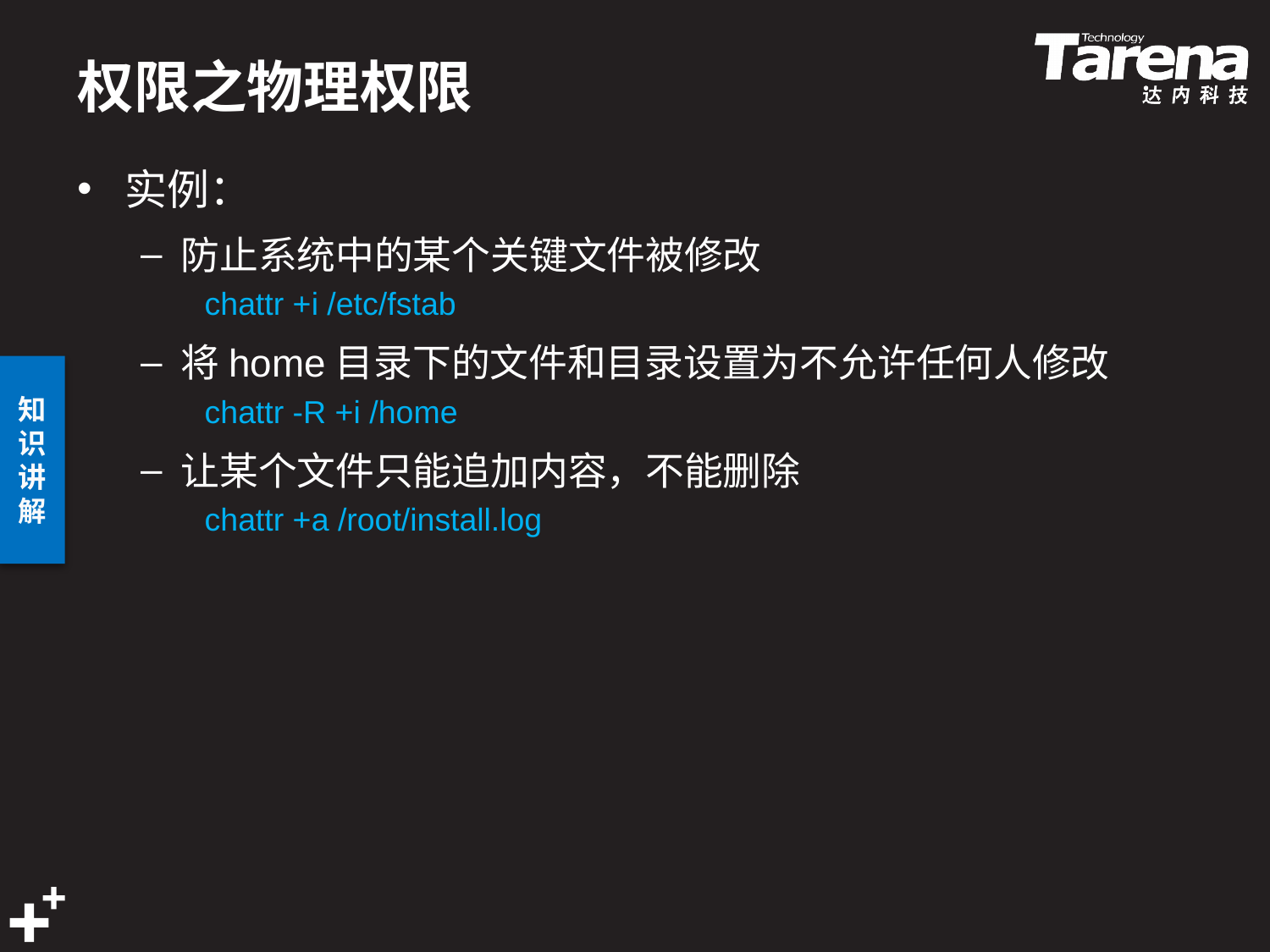

# 权限之物理权限
实例：
防止系统中的某个关键文件被修改
chattr +i /etc/fstab
将home目录下的文件和目录设置为不允许任何人修改
chattr -R +i /home
让某个文件只能追加内容，不能删除
chattr +a /root/install.log